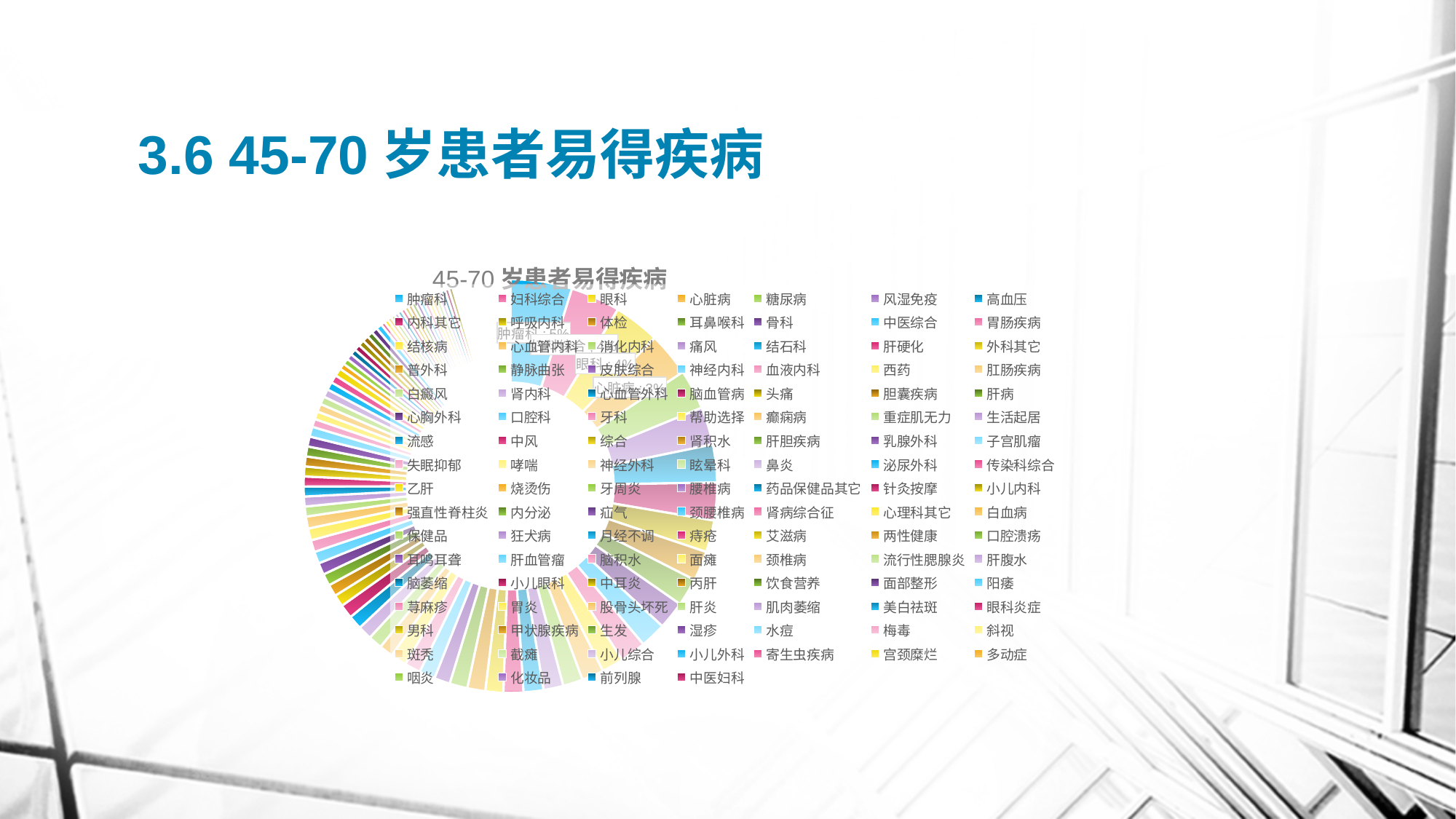

# 3.6 45-70岁患者易得疾病

### Chart: 45-70岁患者易得疾病

| Category |  |
|---|---|
| 肿瘤科 | 31.0 |
| 妇科综合 | 25.0 |
| 眼科 | 23.0 |
| 心脏病 | 22.0 |
| 糖尿病 | 20.0 |
| 风湿免疫 | 19.0 |
| 高血压 | 19.0 |
| 内科其它 | 19.0 |
| 呼吸内科 | 16.0 |
| 体检 | 15.0 |
| 耳鼻喉科 | 14.0 |
| 骨科 | 14.0 |
| 中医综合 | 13.0 |
| 胃肠疾病 | 13.0 |
| 结核病 | 11.0 |
| 心血管内科 | 11.0 |
| 消化内科 | 10.0 |
| 痛风 | 10.0 |
| 结石科 | 10.0 |
| 肝硬化 | 10.0 |
| 外科其它 | 9.0 |
| 普外科 | 9.0 |
| 静脉曲张 | 9.0 |
| 皮肤综合 | 8.0 |
| 神经内科 | 8.0 |
| 血液内科 | 8.0 |
| 西药 | 8.0 |
| 肛肠疾病 | 7.0 |
| 白癜风 | 7.0 |
| 肾内科 | 7.0 |
| 心血管外科 | 7.0 |
| 脑血管病 | 7.0 |
| 头痛 | 6.0 |
| 胆囊疾病 | 6.0 |
| 肝病 | 6.0 |
| 心胸外科 | 6.0 |
| 口腔科 | 6.0 |
| 牙科 | 6.0 |
| 帮助选择 | 6.0 |
| 癫痫病 | 6.0 |
| 重症肌无力 | 5.0 |
| 生活起居 | 5.0 |
| 流感 | 5.0 |
| 中风 | 5.0 |
| 综合 | 5.0 |
| 肾积水 | 5.0 |
| 肝胆疾病 | 5.0 |
| 乳腺外科 | 5.0 |
| 子宫肌瘤 | 5.0 |
| 失眠抑郁 | 4.0 |
| 哮喘 | 4.0 |
| 神经外科 | 4.0 |
| 眩晕科 | 4.0 |
| 鼻炎 | 4.0 |
| 泌尿外科 | 4.0 |
| 传染科综合 | 4.0 |
| 乙肝 | 4.0 |
| 烧烫伤 | 3.0 |
| 牙周炎 | 3.0 |
| 腰椎病 | 3.0 |
| 药品保健品其它 | 3.0 |
| 针灸按摩 | 3.0 |
| 小儿内科 | 3.0 |
| 强直性脊柱炎 | 3.0 |
| 内分泌 | 3.0 |
| 疝气 | 3.0 |
| 颈腰椎病 | 3.0 |
| 肾病综合征 | 2.0 |
| 心理科其它 | 2.0 |
| 白血病 | 2.0 |
| 保健品 | 2.0 |
| 狂犬病 | 2.0 |
| 月经不调 | 2.0 |
| 痔疮 | 2.0 |
| 艾滋病 | 2.0 |
| 两性健康 | 2.0 |
| 口腔溃疡 | 2.0 |
| 耳鸣耳聋 | 2.0 |
| 肝血管瘤 | 2.0 |
| 脑积水 | 2.0 |
| 面瘫 | 2.0 |
| 颈椎病 | 2.0 |
| 流行性腮腺炎 | 2.0 |
| 肝腹水 | 2.0 |
| 脑萎缩 | 2.0 |
| 小儿眼科 | 2.0 |
| 中耳炎 | 2.0 |
| 丙肝 | 1.0 |
| 饮食营养 | 1.0 |
| 面部整形 | 1.0 |
| 阳痿 | 1.0 |
| 荨麻疹 | 1.0 |
| 胃炎 | 1.0 |
| 股骨头坏死 | 1.0 |
| 肝炎 | 1.0 |
| 肌肉萎缩 | 1.0 |
| 美白祛斑 | 1.0 |
| 眼科炎症 | 1.0 |
| 男科 | 1.0 |
| 甲状腺疾病 | 1.0 |
| 生发 | 1.0 |
| 湿疹 | 1.0 |
| 水痘 | 1.0 |
| 梅毒 | 1.0 |
| 斜视 | 1.0 |
| 斑秃 | 1.0 |
| 截瘫 | 1.0 |
| 小儿综合 | 1.0 |
| 小儿外科 | 1.0 |
| 寄生虫疾病 | 1.0 |
| 宫颈糜烂 | 1.0 |
| 多动症 | 1.0 |
| 咽炎 | 1.0 |
| 化妆品 | 1.0 |
| 前列腺 | 1.0 |
| 中医妇科 | 1.0 |